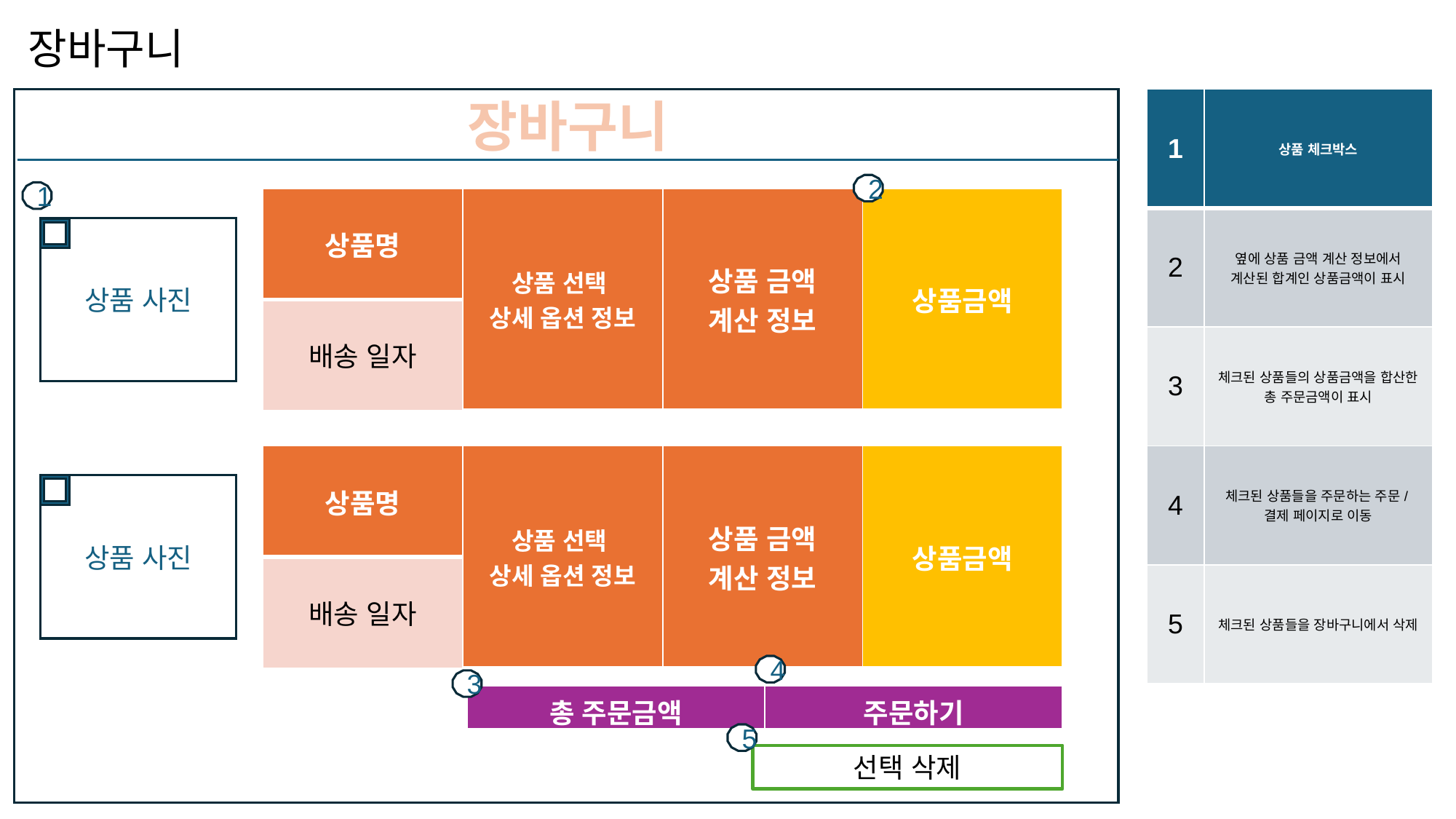

장바구니
장바구니

| 1 | 상품 체크박스 |
| --- | --- |
| 2 | 옆에 상품 금액 계산 정보에서 계산된 합계인 상품금액이 표시 |
| 3 | 체크된 상품들의 상품금액을 합산한 총 주문금액이 표시 |
| 4 | 체크된 상품들을 주문하는 주문/결제 페이지로 이동 |
| 5 | 체크된 상품들을 장바구니에서 삭제 |
2
1
| 상품명 | 상품 선택 상세 옵션 정보 | 상품 금액 계산 정보 | 상품금액 |
| --- | --- | --- | --- |
| 배송 일자 |  |  |  |
상품 사진

| 상품명 | 상품 선택 상세 옵션 정보 | 상품 금액 계산 정보 | 상품금액 |
| --- | --- | --- | --- |
| 배송 일자 |  |  |  |
상품 사진

4
3
| 총 주문금액 | 주문하기 |
| --- | --- |
5
선택 삭제